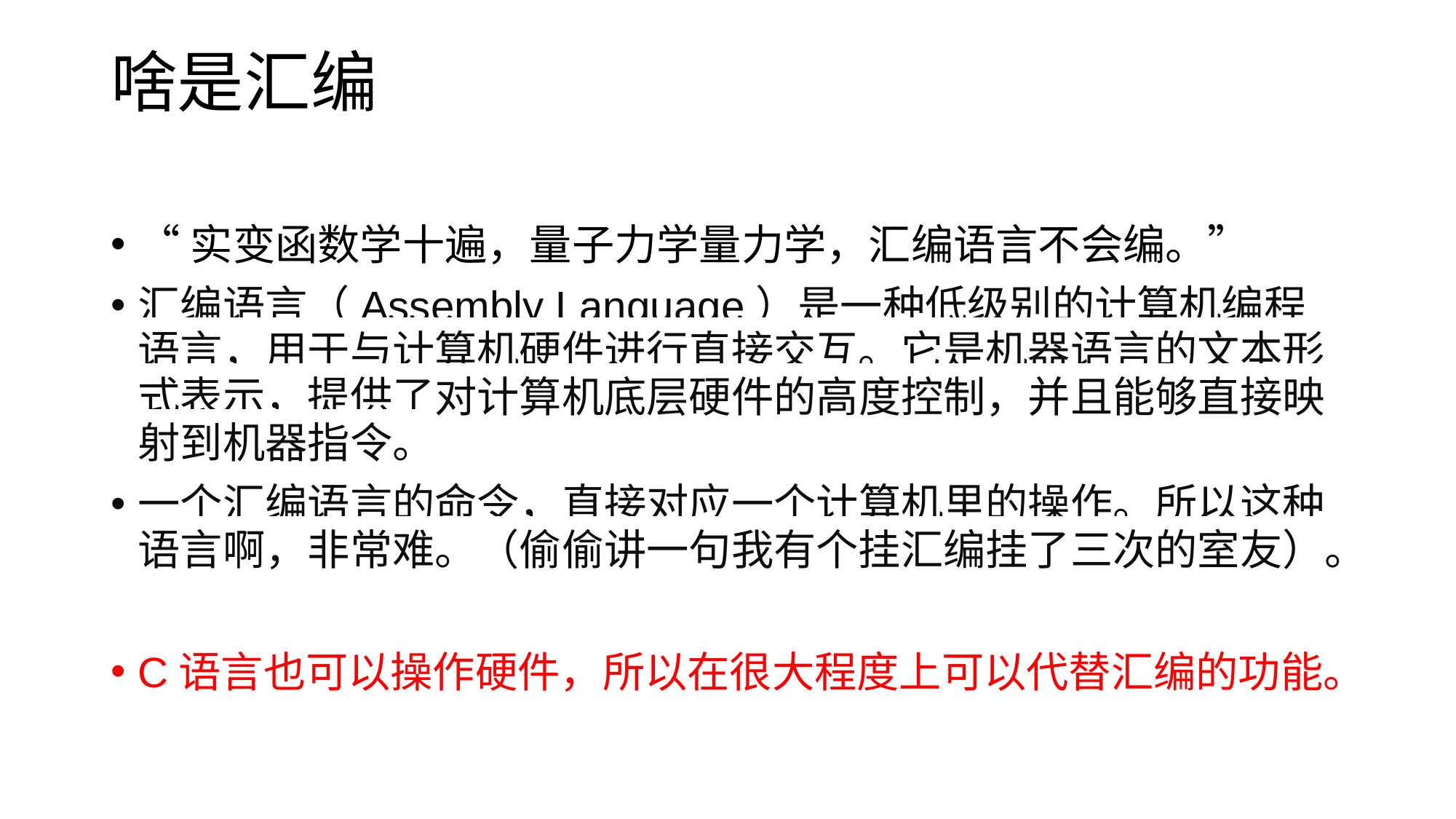

# 啥是汇编
“实变函数学十遍，量子力学量力学，汇编语言不会编。”
汇编语言（Assembly Language）是一种低级别的计算机编程语言，用于与计算机硬件进行直接交互。它是机器语言的文本形式表示，提供了对计算机底层硬件的高度控制，并且能够直接映射到机器指令。
一个汇编语言的命令，直接对应一个计算机里的操作。所以这种语言啊，非常难。（偷偷讲一句我有个挂汇编挂了三次的室友）。

C语言也可以操作硬件，所以在很大程度上可以代替汇编的功能。